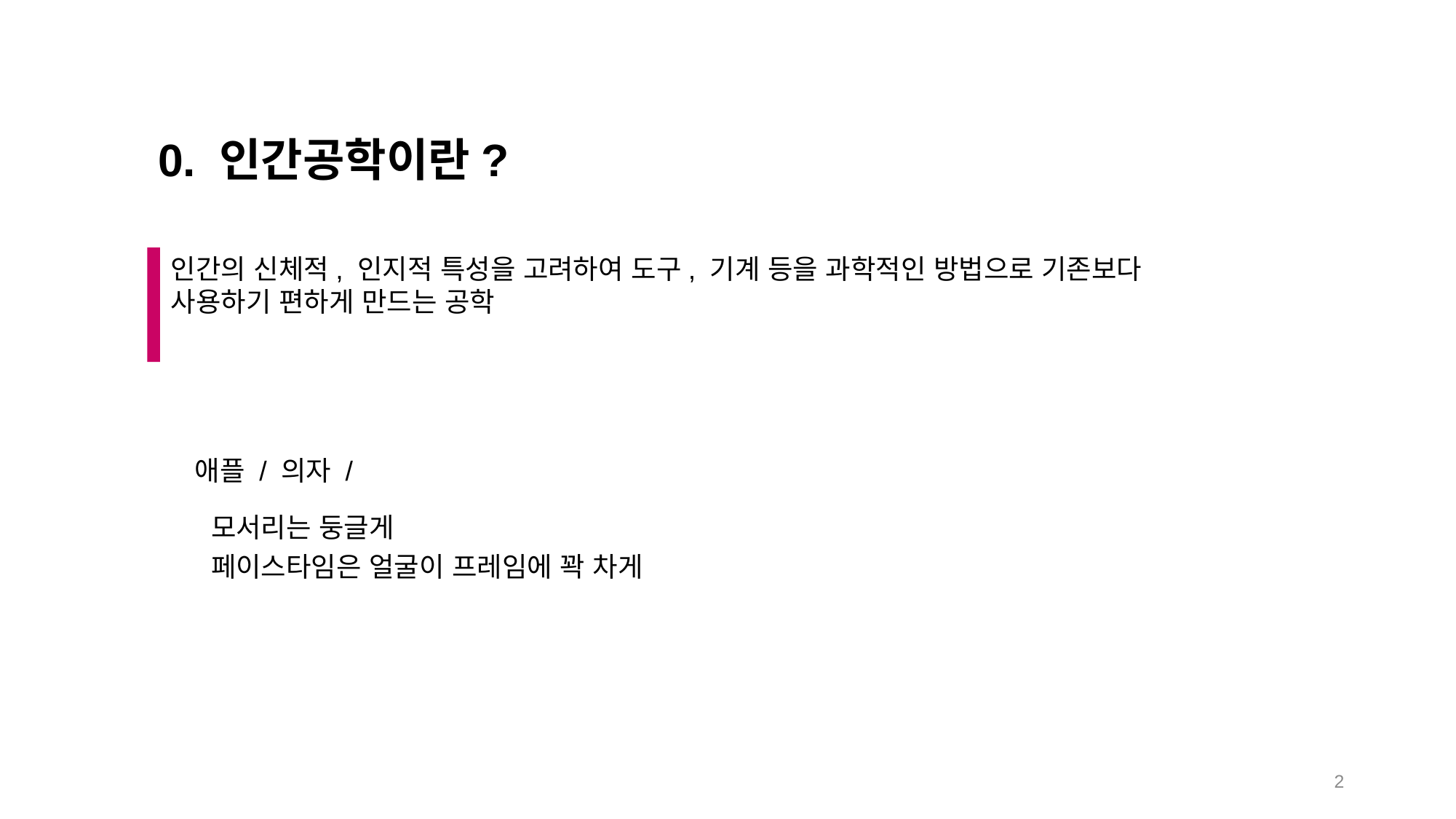

0. 인간공학이란?
인간의 신체적, 인지적 특성을 고려하여 도구, 기계 등을 과학적인 방법으로 기존보다 사용하기 편하게 만드는 공학

애플 / 의자 /
모서리는 둥글게
페이스타임은 얼굴이 프레임에 꽉 차게
2